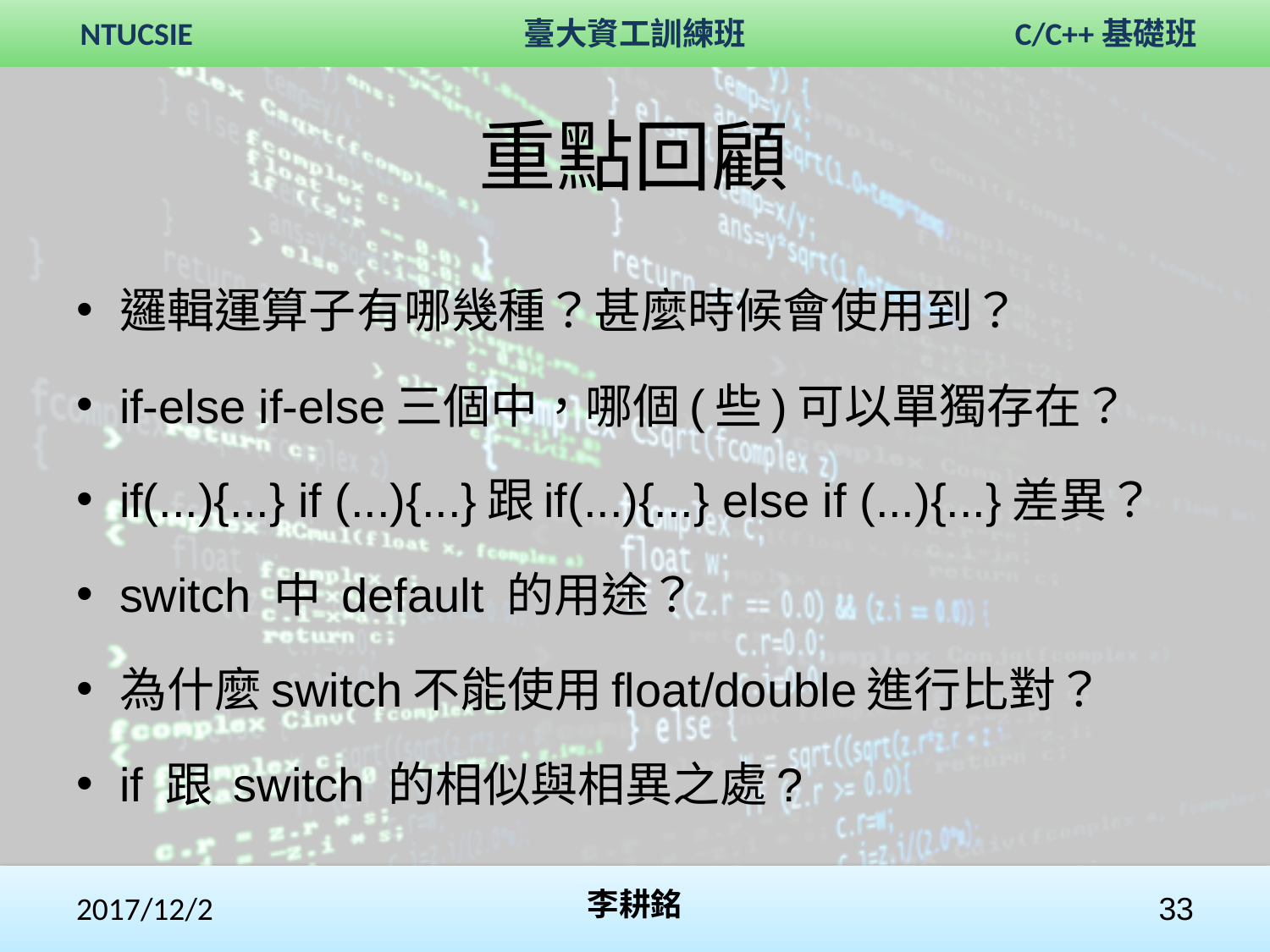

重點回顧
邏輯運算子有哪幾種？甚麼時候會使用到？
if-else if-else三個中，哪個(些)可以單獨存在？
if(...){...} if (...){...}跟if(...){...} else if (...){...}差異？
switch 中 default 的用途？
為什麼switch不能使用float/double進行比對？
if 跟 switch 的相似與相異之處?
2017/12/2
李耕銘
33